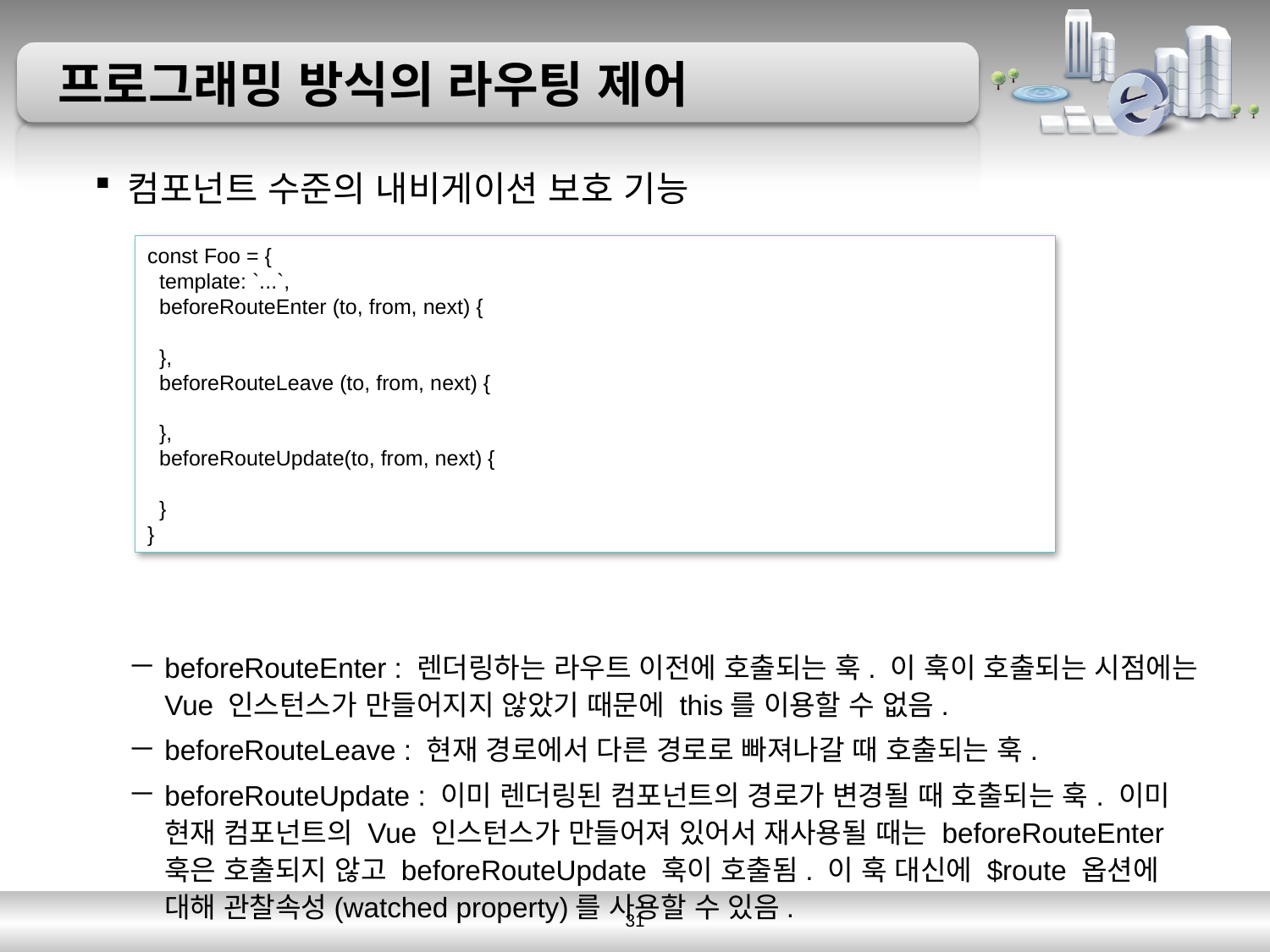

# 프로그래밍 방식의 라우팅 제어
컴포넌트 수준의 내비게이션 보호 기능

beforeRouteEnter : 렌더링하는 라우트 이전에 호출되는 훅. 이 훅이 호출되는 시점에는 Vue 인스턴스가 만들어지지 않았기 때문에 this를 이용할 수 없음.
beforeRouteLeave : 현재 경로에서 다른 경로로 빠져나갈 때 호출되는 훅.
beforeRouteUpdate : 이미 렌더링된 컴포넌트의 경로가 변경될 때 호출되는 훅. 이미 현재 컴포넌트의 Vue 인스턴스가 만들어져 있어서 재사용될 때는 beforeRouteEnter 훅은 호출되지 않고 beforeRouteUpdate 훅이 호출됨. 이 훅 대신에 $route 옵션에 대해 관찰속성(watched property)를 사용할 수 있음.

const Foo = {
  template: `...`,
  beforeRouteEnter (to, from, next) {

  },
  beforeRouteLeave (to, from, next) {

  },
  beforeRouteUpdate(to, from, next) {

  }
}